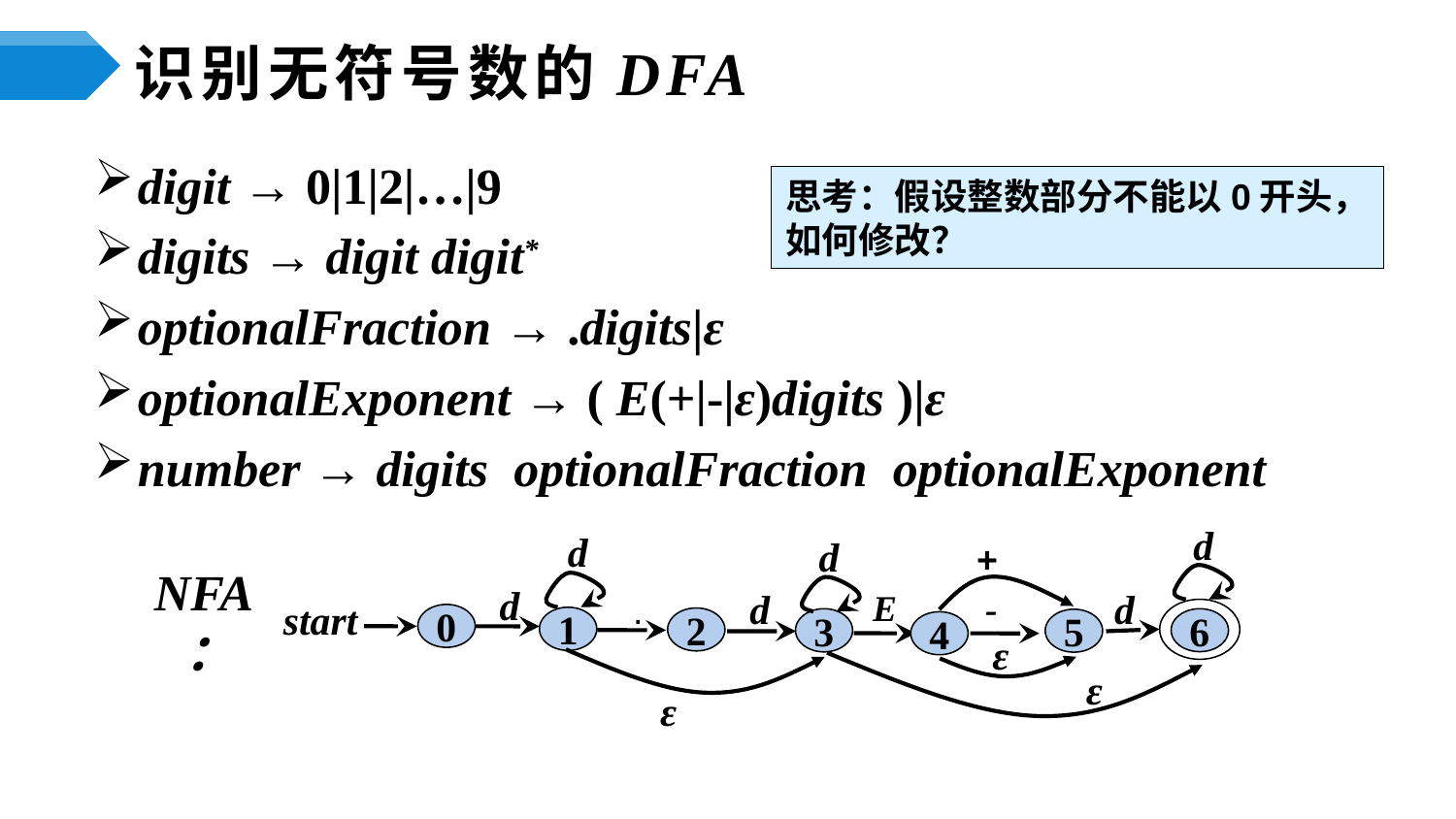

# 识别无符号数的DFA
digit → 0|1|2|…|9
digits → digit digit*
optionalFraction → .digits|ε
optionalExponent → ( E(+|-|ε)digits )|ε
number → digits  optionalFraction  optionalExponent
思考：假设整数部分不能以0开头，
如何修改？
d
+

-
d
E

6
5
4

ε

ε
d

d
0
1

d

d
.
2
3

ε
NFA：
start